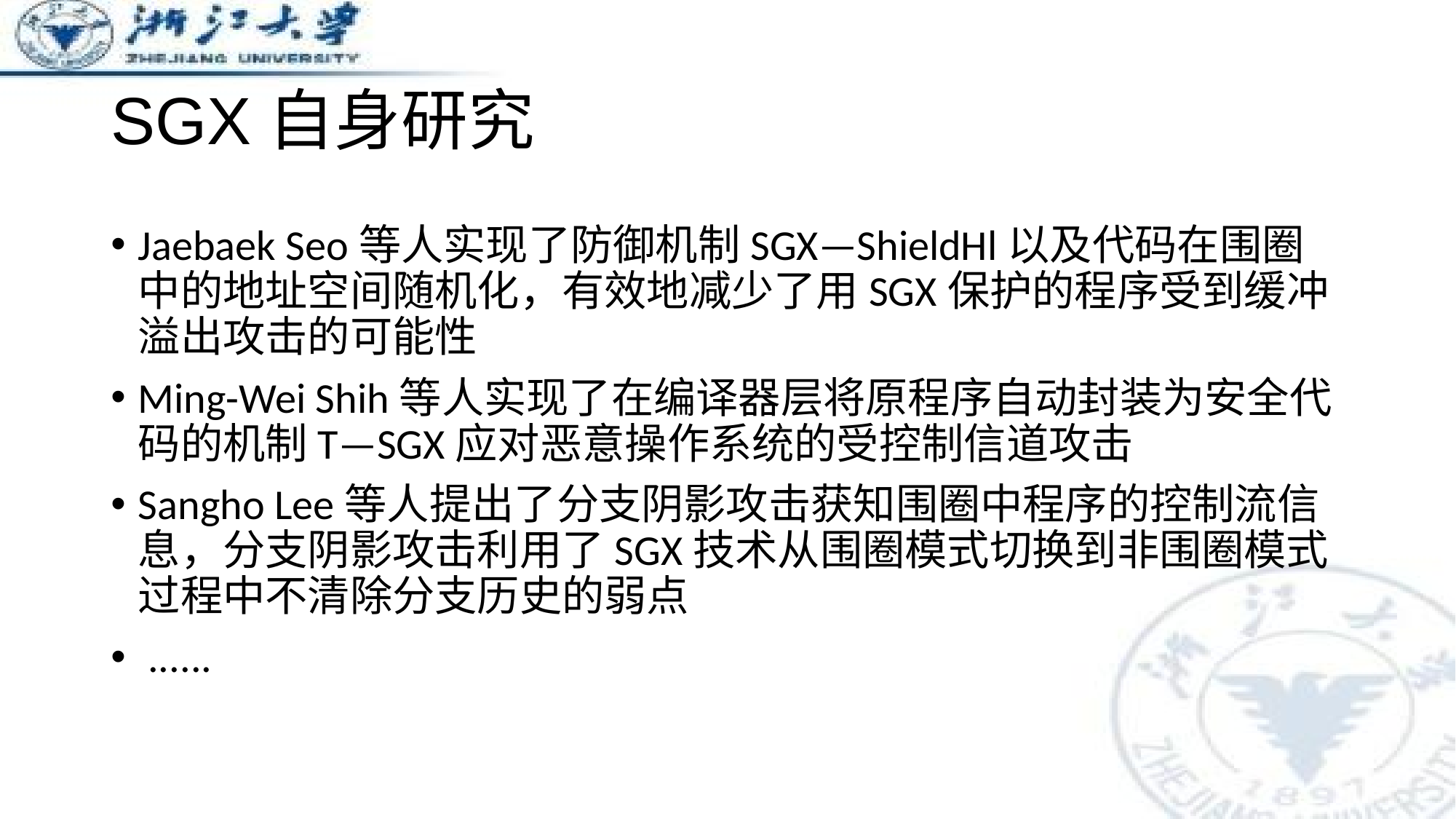

# SGX自身研究
Jaebaek Seo等人实现了防御机制SGX—ShieldHl以及代码在围圈中的地址空间随机化，有效地减少了用SGX保护的程序受到缓冲溢出攻击的可能性
Ming-Wei Shih等人实现了在编译器层将原程序自动封装为安全代码的机制T—SGX应对恶意操作系统的受控制信道攻击
Sangho Lee等人提出了分支阴影攻击获知围圈中程序的控制流信息，分支阴影攻击利用了SGX技术从围圈模式切换到非围圈模式过程中不清除分支历史的弱点
 ......